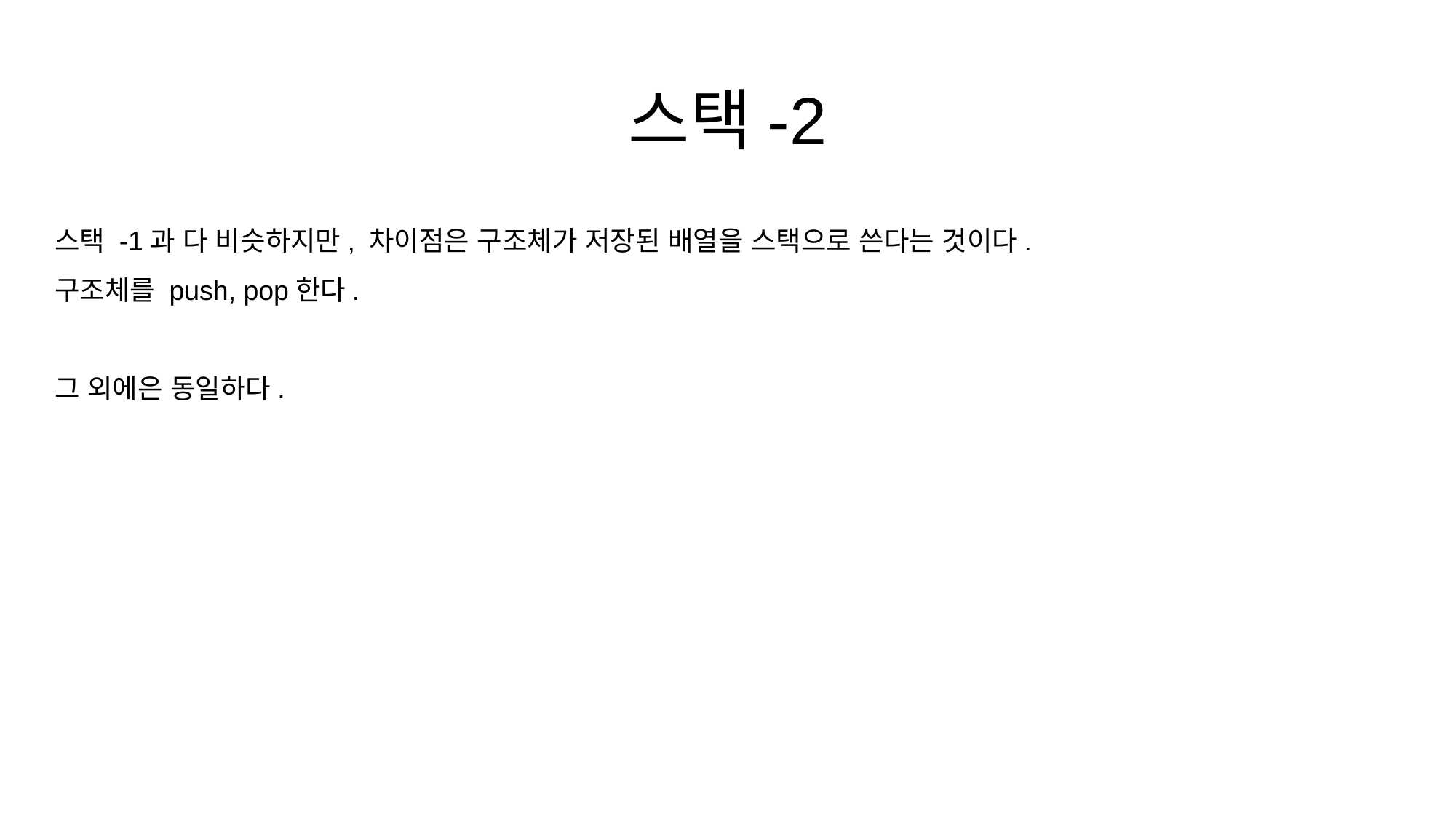

# 스택-2
스택 -1과 다 비슷하지만, 차이점은 구조체가 저장된 배열을 스택으로 쓴다는 것이다.
구조체를 push, pop한다.

그 외에은 동일하다.